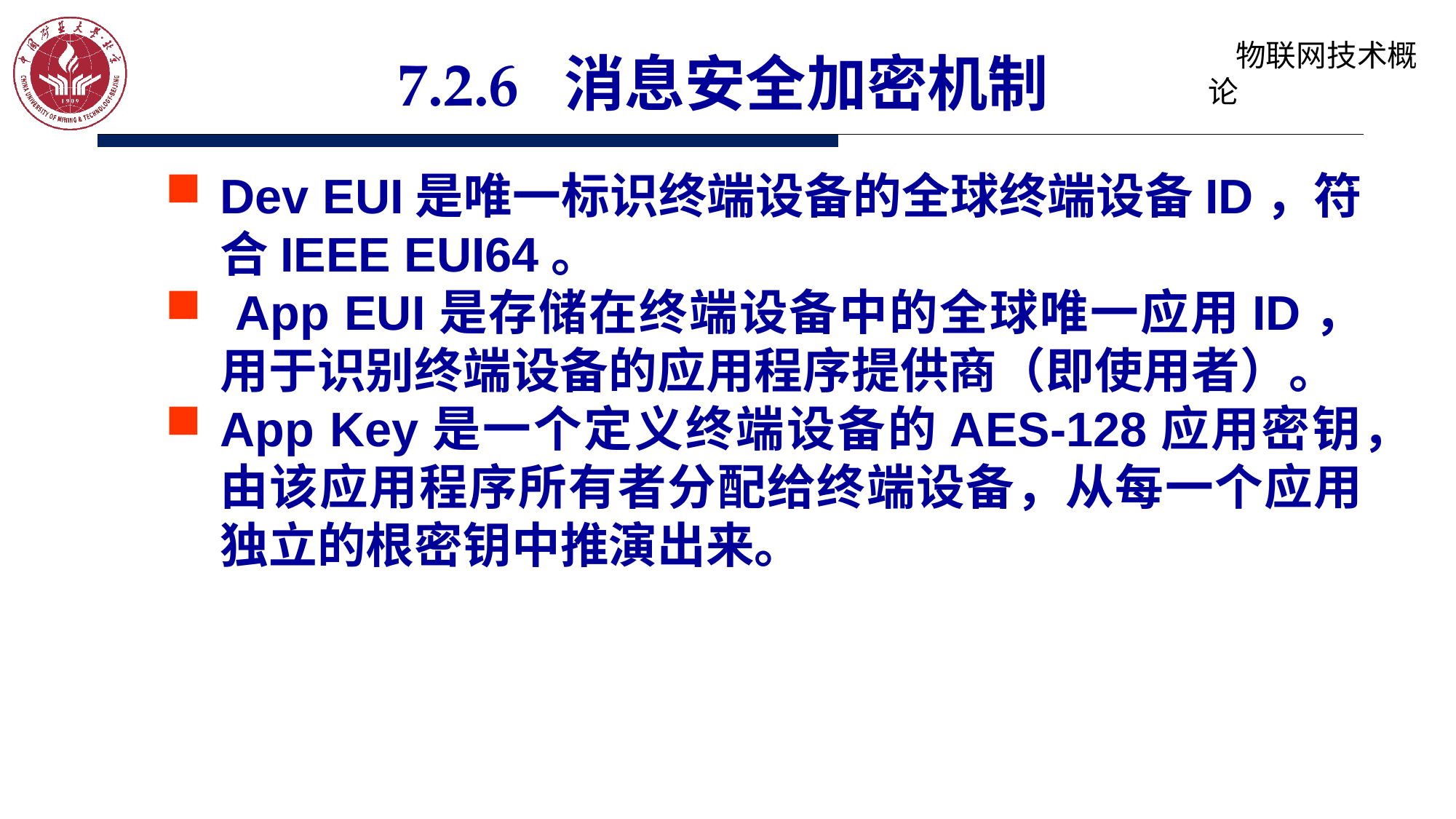

# 7.2.6  消息安全加密机制
Dev EUI是唯一标识终端设备的全球终端设备ID，符合IEEE EUI64。
 App EUI是存储在终端设备中的全球唯一应用ID，用于识别终端设备的应用程序提供商（即使用者）。
App Key是一个定义终端设备的AES-128应用密钥，由该应用程序所有者分配给终端设备，从每一个应用独立的根密钥中推演出来。